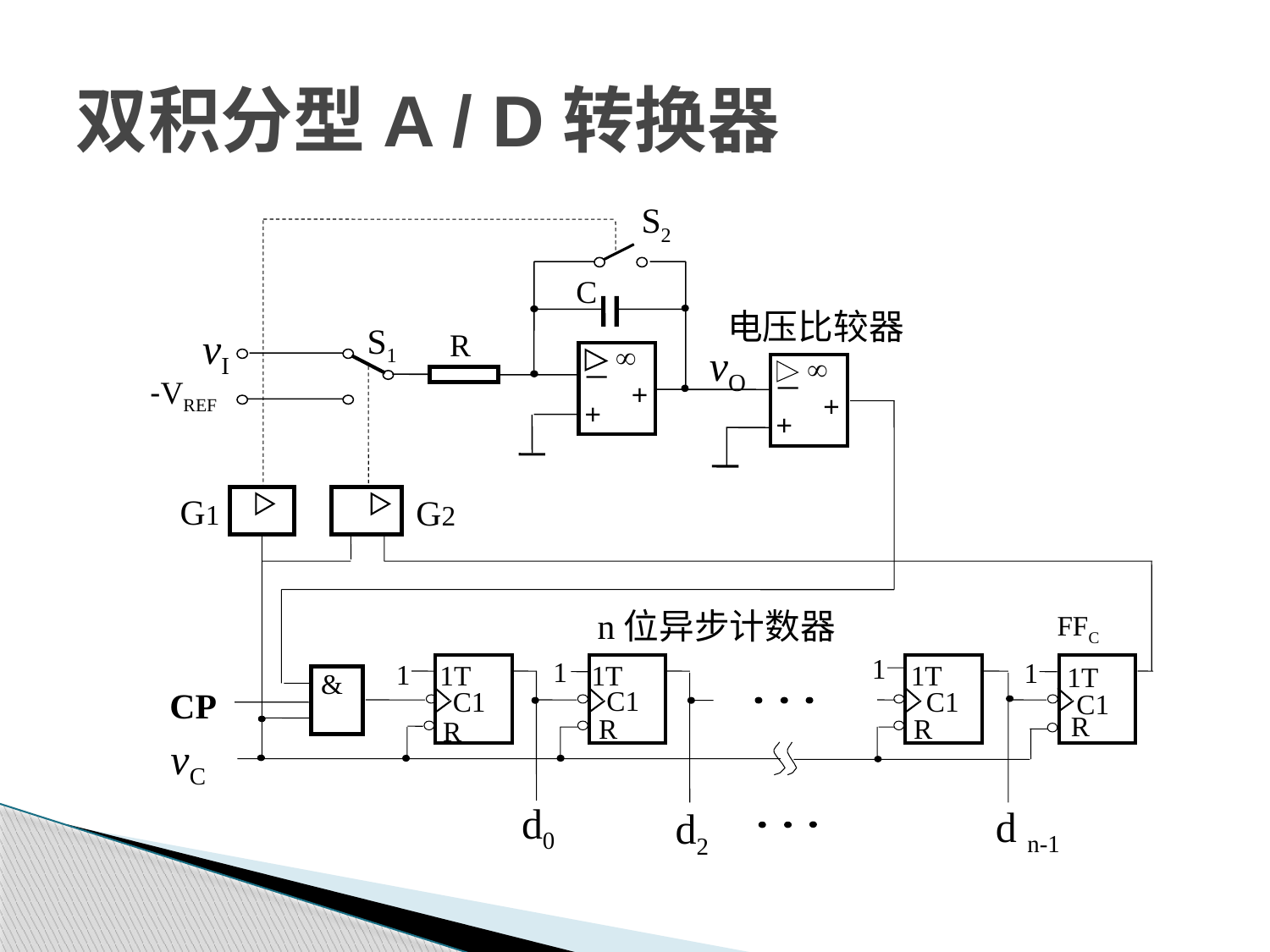

# 双积分型A / D转换器
S2

C

电压比较器

S1
vI
R
vO
∞

－

+
+

∞

－

+
+

-VREF

G1
G2

n位异步计数器
FFC
1
1
1
1
1T
1T
1T
1T

&

C1
CP
C1
C1
C1

R
R
R
R

vC

d0
d n-1
d2